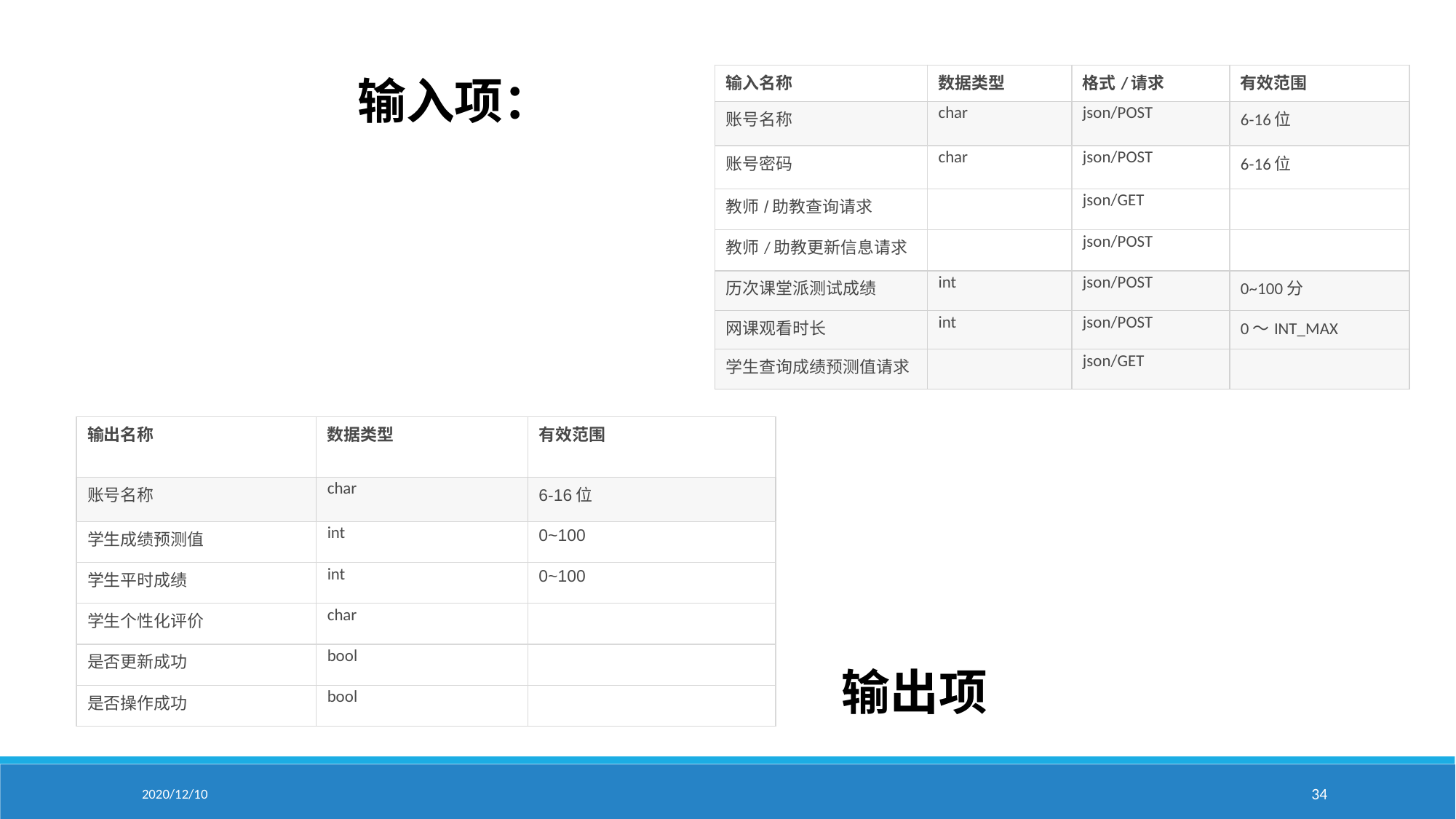

输入项：
| 输入名称 | 数据类型 | 格式/请求 | 有效范围 |
| --- | --- | --- | --- |
| 账号名称 | char | json/POST | 6-16位 |
| 账号密码 | char | json/POST | 6-16位 |
| 教师/助教查询请求 |  | json/GET |  |
| 教师/助教更新信息请求 |  | json/POST |  |
| 历次课堂派测试成绩 | int | json/POST | 0~100分 |
| 网课观看时长 | int | json/POST | 0～INT\_MAX |
| 学生查询成绩预测值请求 |  | json/GET |  |

| 输出名称 | 数据类型 | 有效范围 |
| --- | --- | --- |
| 账号名称 | char | 6-16位 |
| 学生成绩预测值 | int | 0~100 |
| 学生平时成绩 | int | 0~100 |
| 学生个性化评价 | char |  |
| 是否更新成功 | bool |  |
| 是否操作成功 | bool |  |

输出项
2020/12/10
34